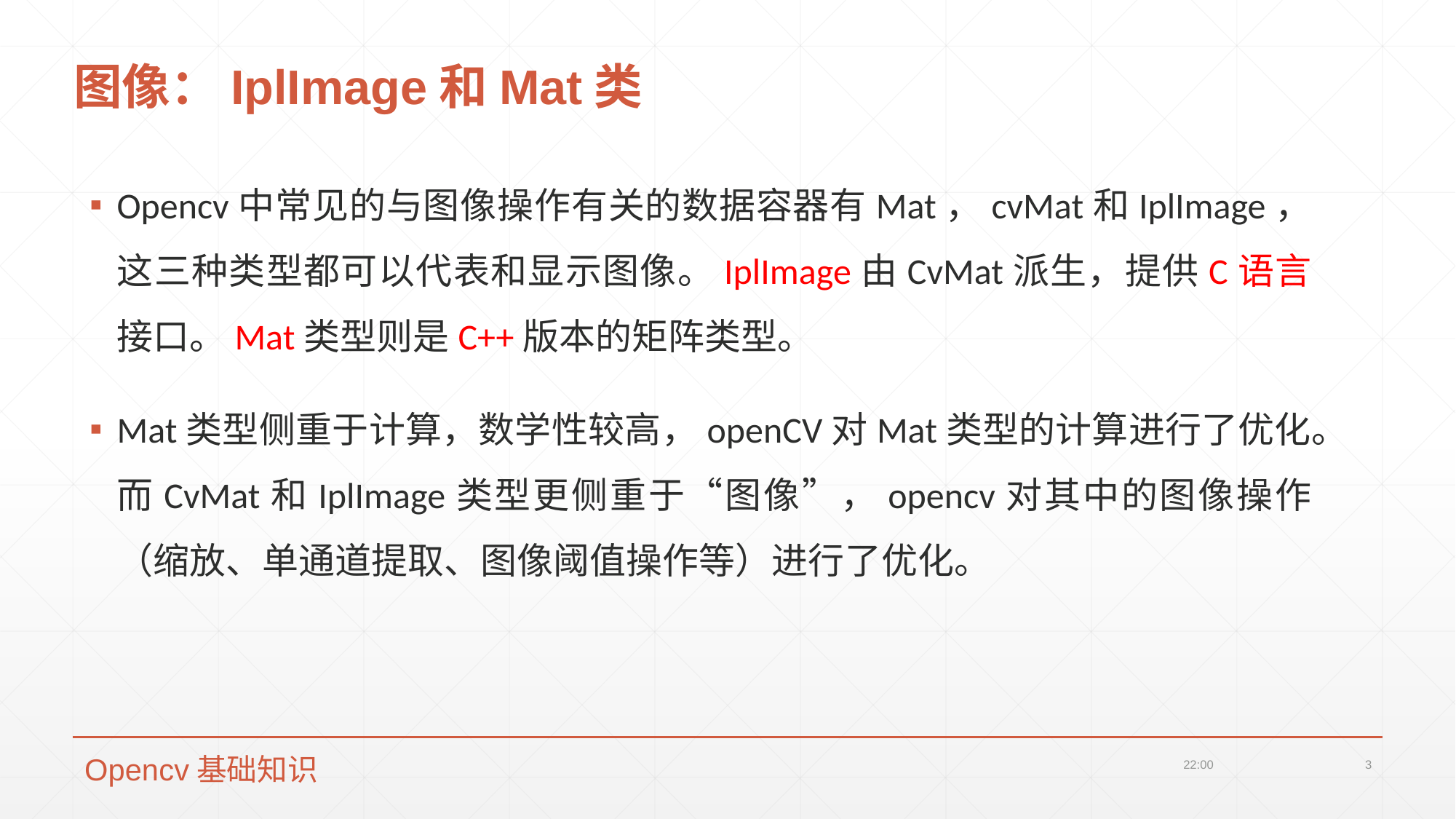

# 图像：IplImage和Mat类
Opencv中常见的与图像操作有关的数据容器有Mat，cvMat和IplImage，这三种类型都可以代表和显示图像。IplImage由CvMat派生，提供C语言接口。Mat类型则是C++版本的矩阵类型。
Mat类型侧重于计算，数学性较高，openCV对Mat类型的计算进行了优化。而CvMat和IplImage类型更侧重于“图像”，opencv对其中的图像操作（缩放、单通道提取、图像阈值操作等）进行了优化。

Opencv基础知识
22:00
3